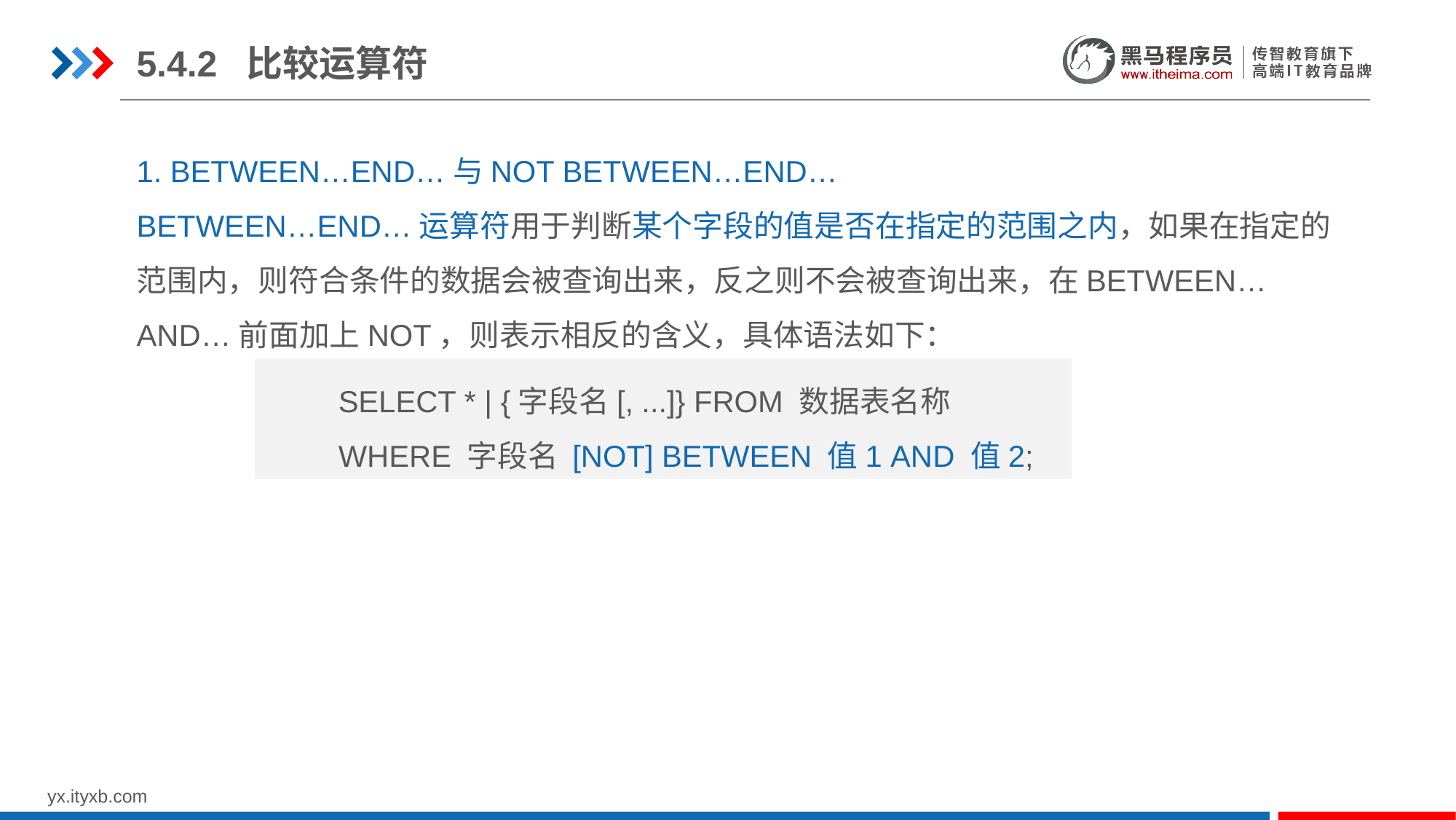

5.4.2  比较运算符
1. BETWEEN…END…与NOT BETWEEN…END…
BETWEEN…END…运算符用于判断某个字段的值是否在指定的范围之内，如果在指定的范围内，则符合条件的数据会被查询出来，反之则不会被查询出来，在BETWEEN…AND…前面加上NOT，则表示相反的含义，具体语法如下：
SELECT * | {字段名[, ...]} FROM 数据表名称
WHERE 字段名 [NOT] BETWEEN 值1 AND 值2;